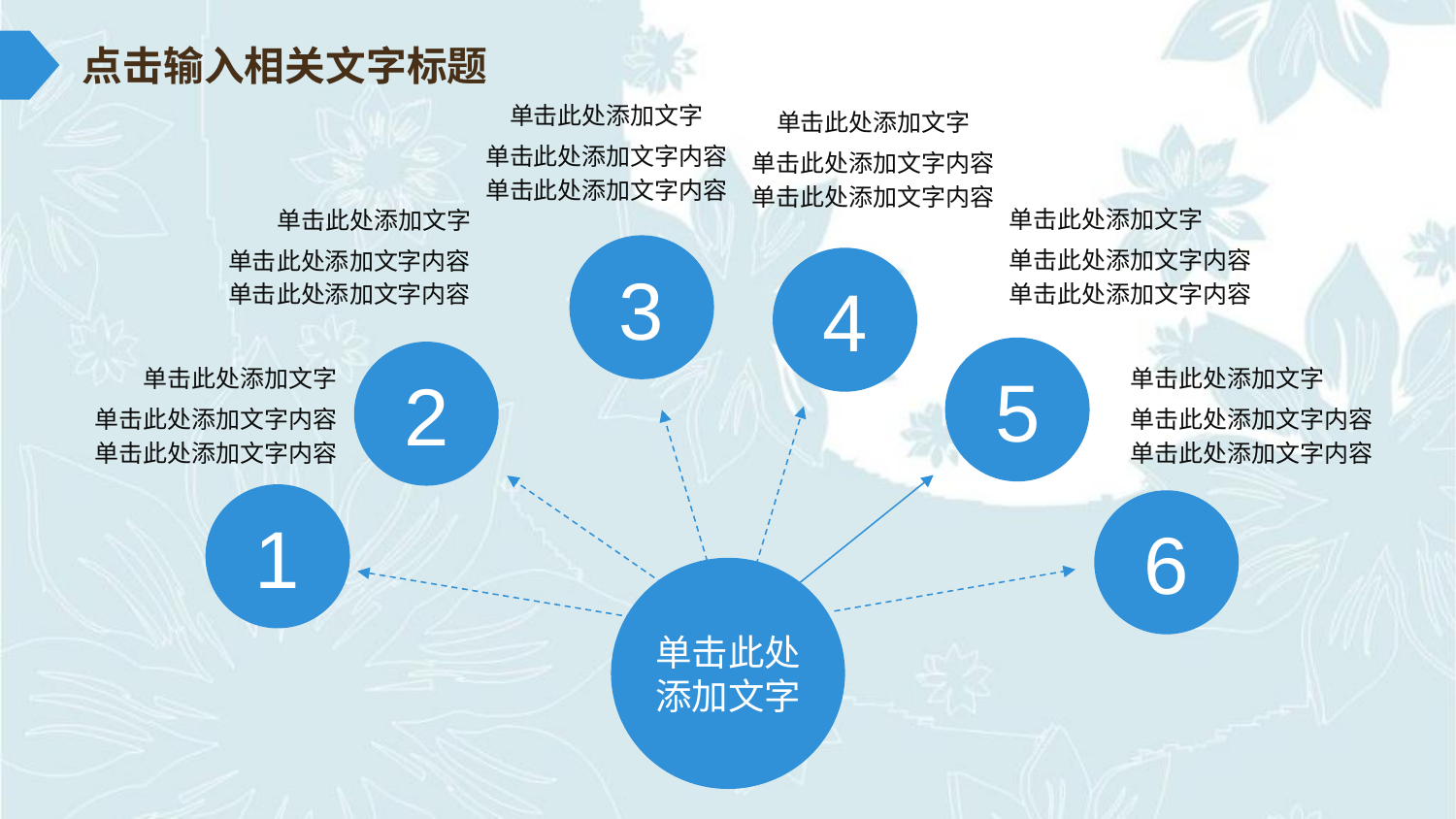

点击输入相关文字标题
单击此处添加文字
单击此处添加文字内容
单击此处添加文字内容
3
单击此处添加文字
单击此处添加文字内容
单击此处添加文字内容
4
单击此处添加文字
单击此处添加文字内容
单击此处添加文字内容
5
单击此处添加文字
单击此处添加文字内容
单击此处添加文字内容
2
单击此处添加文字
单击此处添加文字内容
单击此处添加文字内容
6
单击此处添加文字
单击此处添加文字内容
单击此处添加文字内容
1

单击此处
添加文字